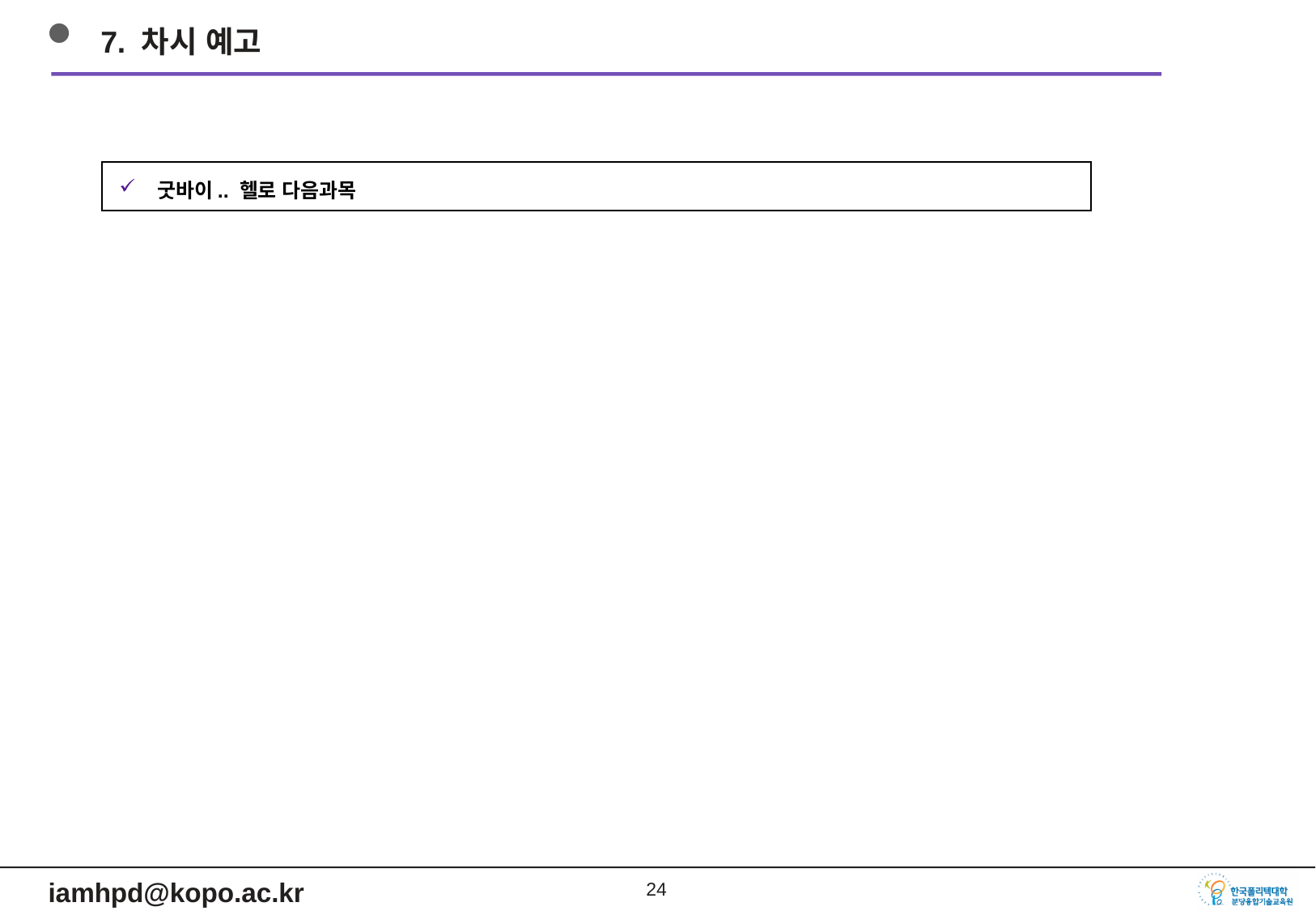

7. 차시 예고
굿바이.. 헬로 다음과목
24